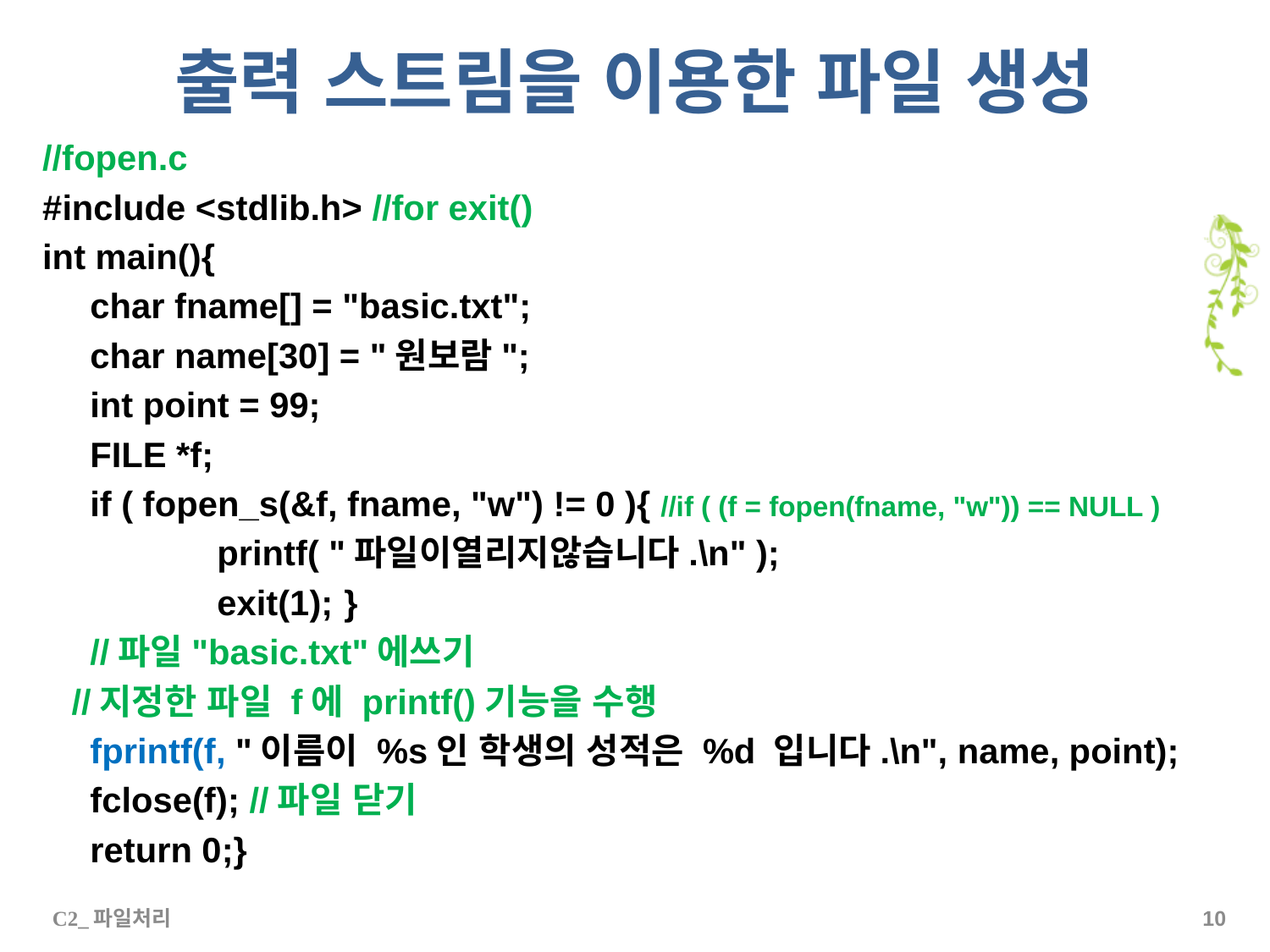

# 출력 스트림을 이용한 파일 생성
//fopen.c
#include <stdlib.h> //for exit()
int main(){
	char fname[] = "basic.txt";
	char name[30] = "원보람";
	int point = 99;
	FILE *f;
	if ( fopen_s(&f, fname, "w") != 0 ){ //if ( (f = fopen(fname, "w")) == NULL )
		printf( "파일이열리지않습니다.\n" );
		exit(1);	}
	//파일"basic.txt"에쓰기
   //지정한 파일 f에 printf()기능을 수행
	fprintf(f, "이름이 %s인 학생의 성적은 %d 입니다.\n", name, point);
	fclose(f); //파일 닫기
	return 0;}
C2_파일처리
10